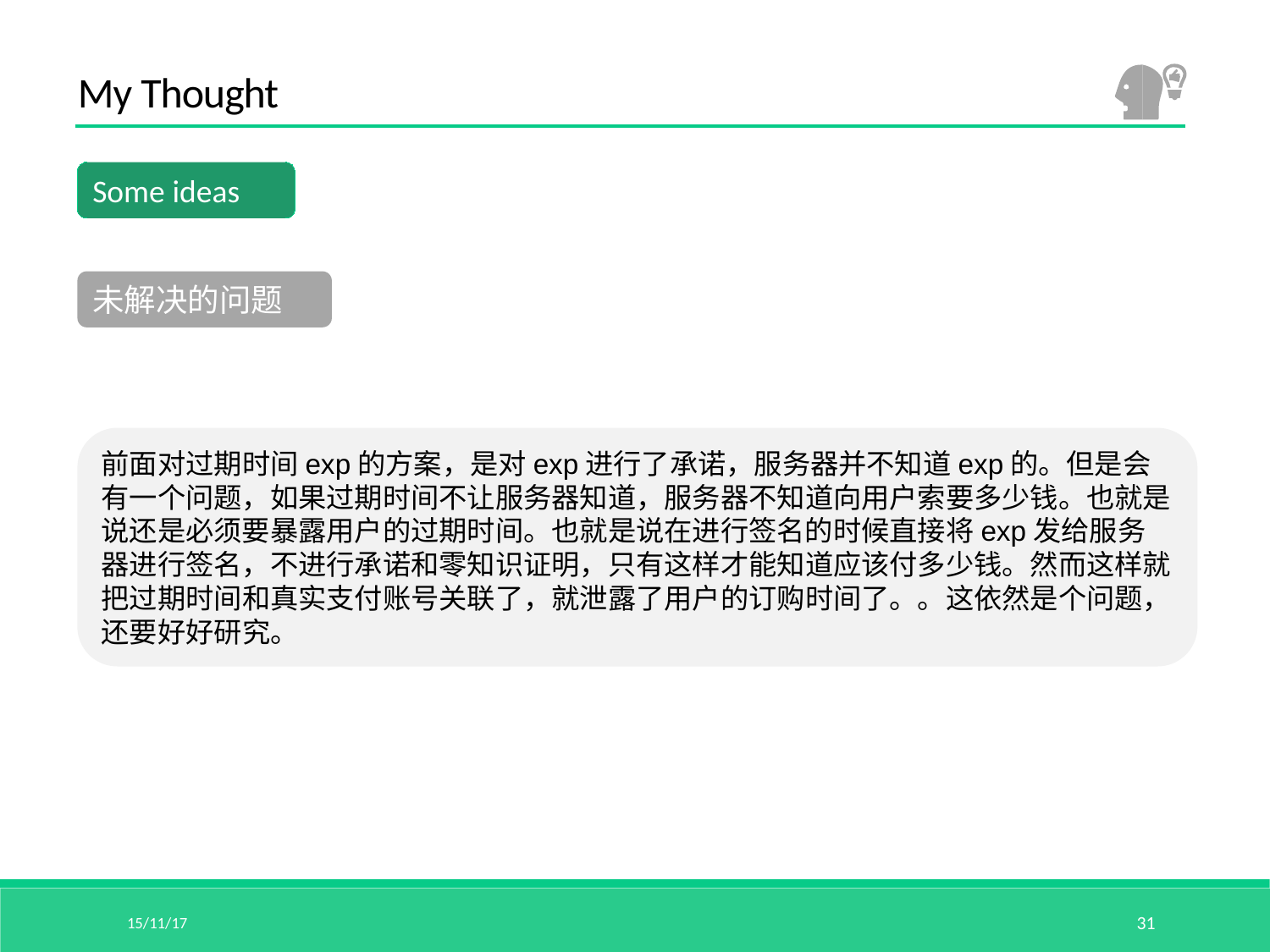

My Thought

Some ideas
未解决的问题
前面对过期时间exp的方案，是对exp进行了承诺，服务器并不知道exp的。但是会有一个问题，如果过期时间不让服务器知道，服务器不知道向用户索要多少钱。也就是说还是必须要暴露用户的过期时间。也就是说在进行签名的时候直接将exp发给服务器进行签名，不进行承诺和零知识证明，只有这样才能知道应该付多少钱。然而这样就把过期时间和真实支付账号关联了，就泄露了用户的订购时间了。。这依然是个问题，还要好好研究。
15/11/17
31